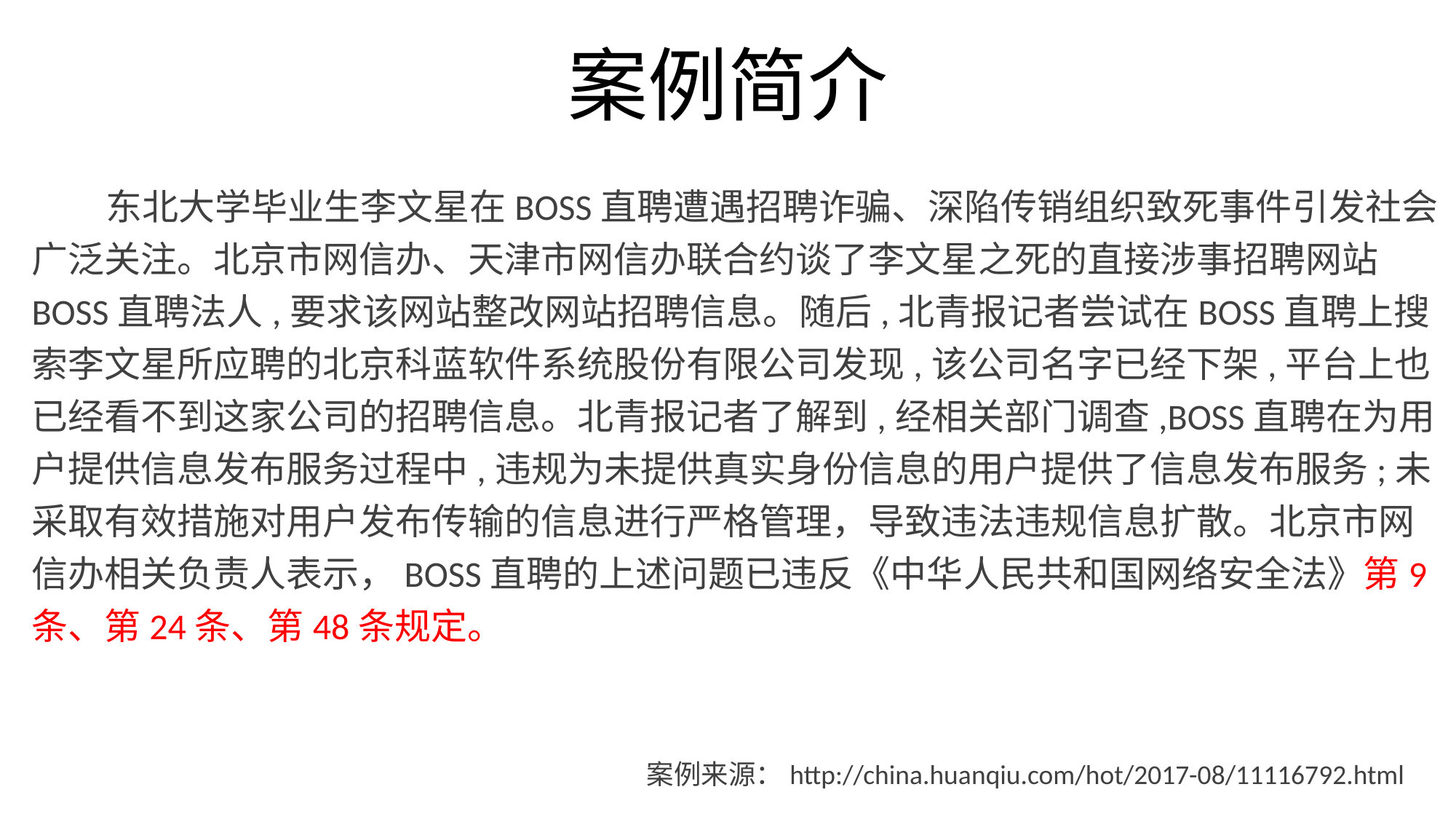

# 案例简介
        东北大学毕业生李文星在BOSS直聘遭遇招聘诈骗、深陷传销组织致死事件引发社会广泛关注。北京市网信办、天津市网信办联合约谈了李文星之死的直接涉事招聘网站BOSS直聘法人,要求该网站整改网站招聘信息。随后,北青报记者尝试在BOSS直聘上搜索李文星所应聘的北京科蓝软件系统股份有限公司发现,该公司名字已经下架,平台上也已经看不到这家公司的招聘信息。北青报记者了解到,经相关部门调查,BOSS直聘在为用户提供信息发布服务过程中,违规为未提供真实身份信息的用户提供了信息发布服务;未采取有效措施对用户发布传输的信息进行严格管理，导致违法违规信息扩散。北京市网信办相关负责人表示，BOSS直聘的上述问题已违反《中华人民共和国网络安全法》第9条、第24条、第48条规定。
案例来源：http://china.huanqiu.com/hot/2017-08/11116792.html